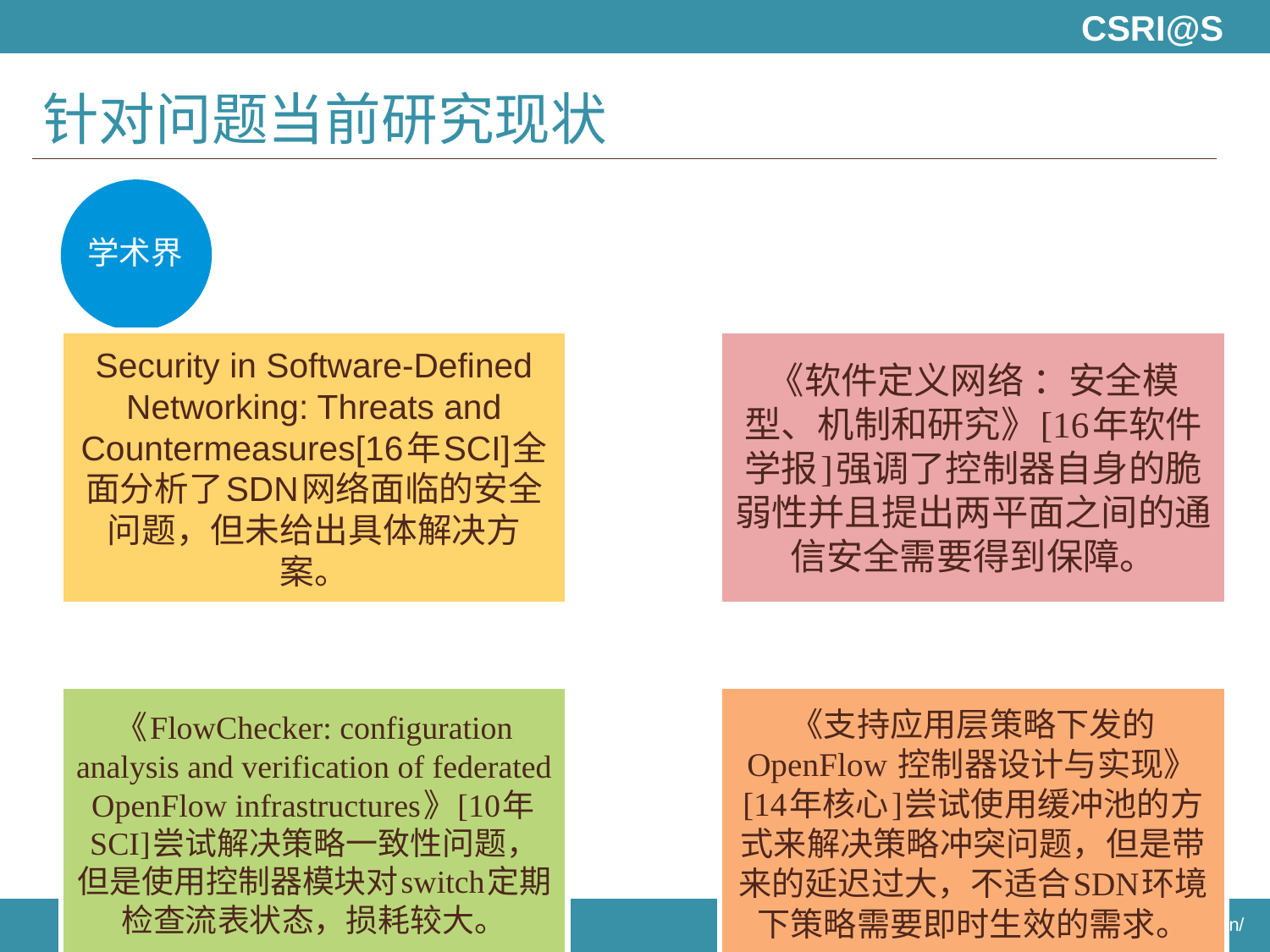

# 针对问题当前研究现状

学术界
《软件定义网络 ：安全模型、机制和研究》[16年软件学报]强调了控制器自身的脆弱性并且提出两平面之间的通信安全需要得到保障。
开源界
8